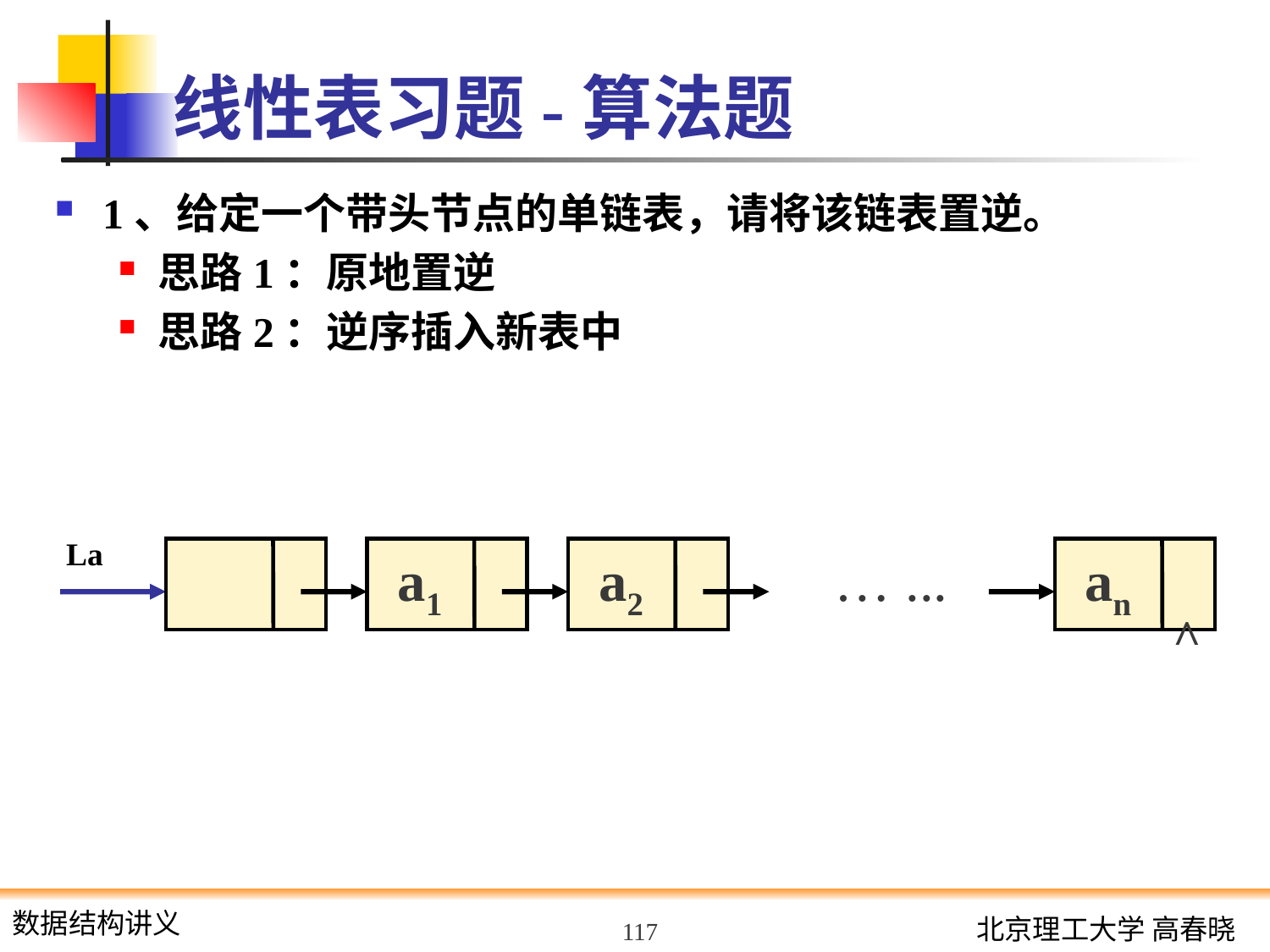

# 线性表习题-算法题
1、给定一个带头节点的单链表，请将该链表置逆。
思路1：原地置逆
思路2：逆序插入新表中
La

a1

a2
… ...

an
^

117